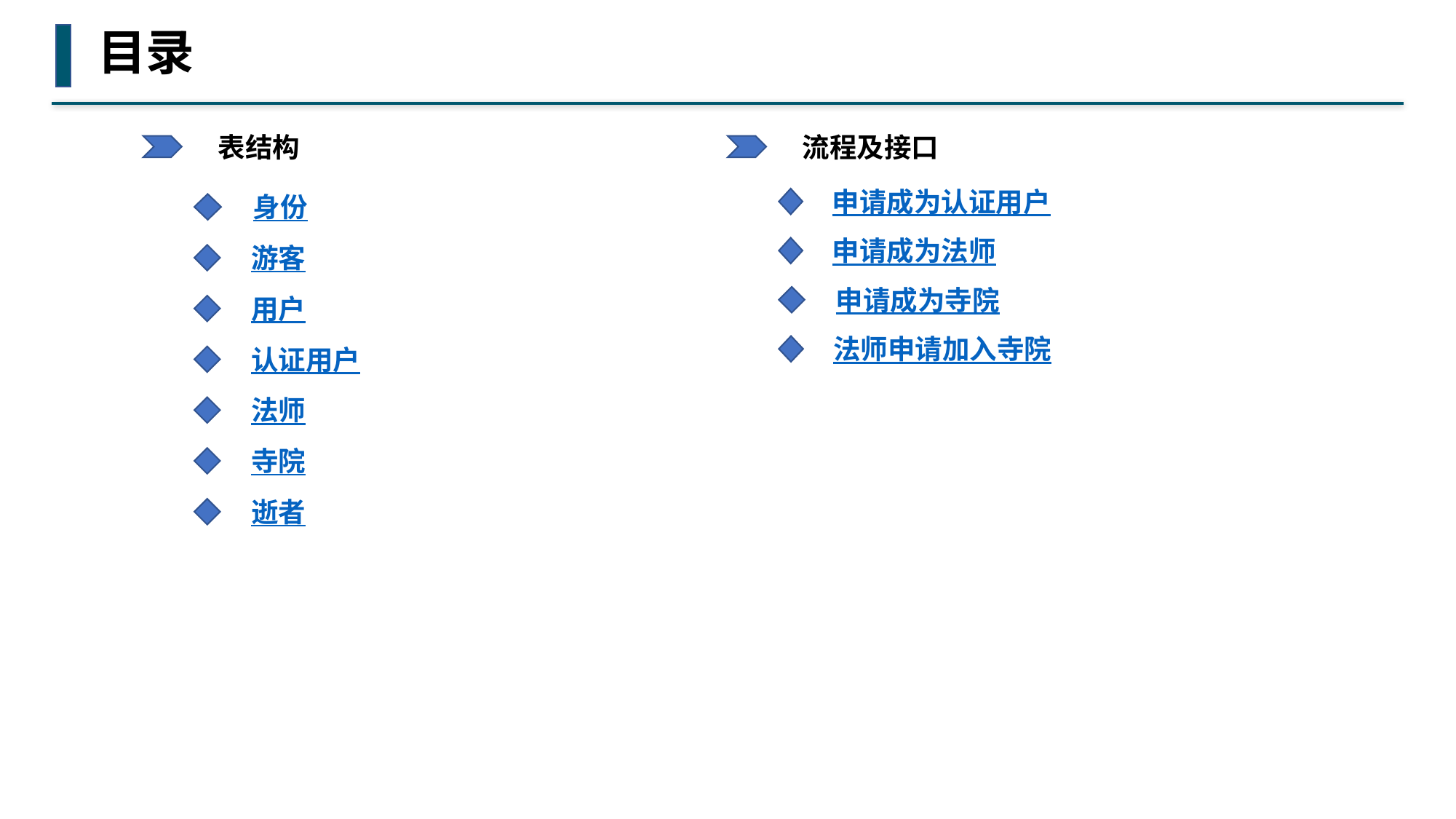

目录

表结构

流程及接口

申请成为认证用户

身份

申请成为法师

游客

申请成为寺院

用户

法师申请加入寺院

认证用户

法师

寺院

逝者